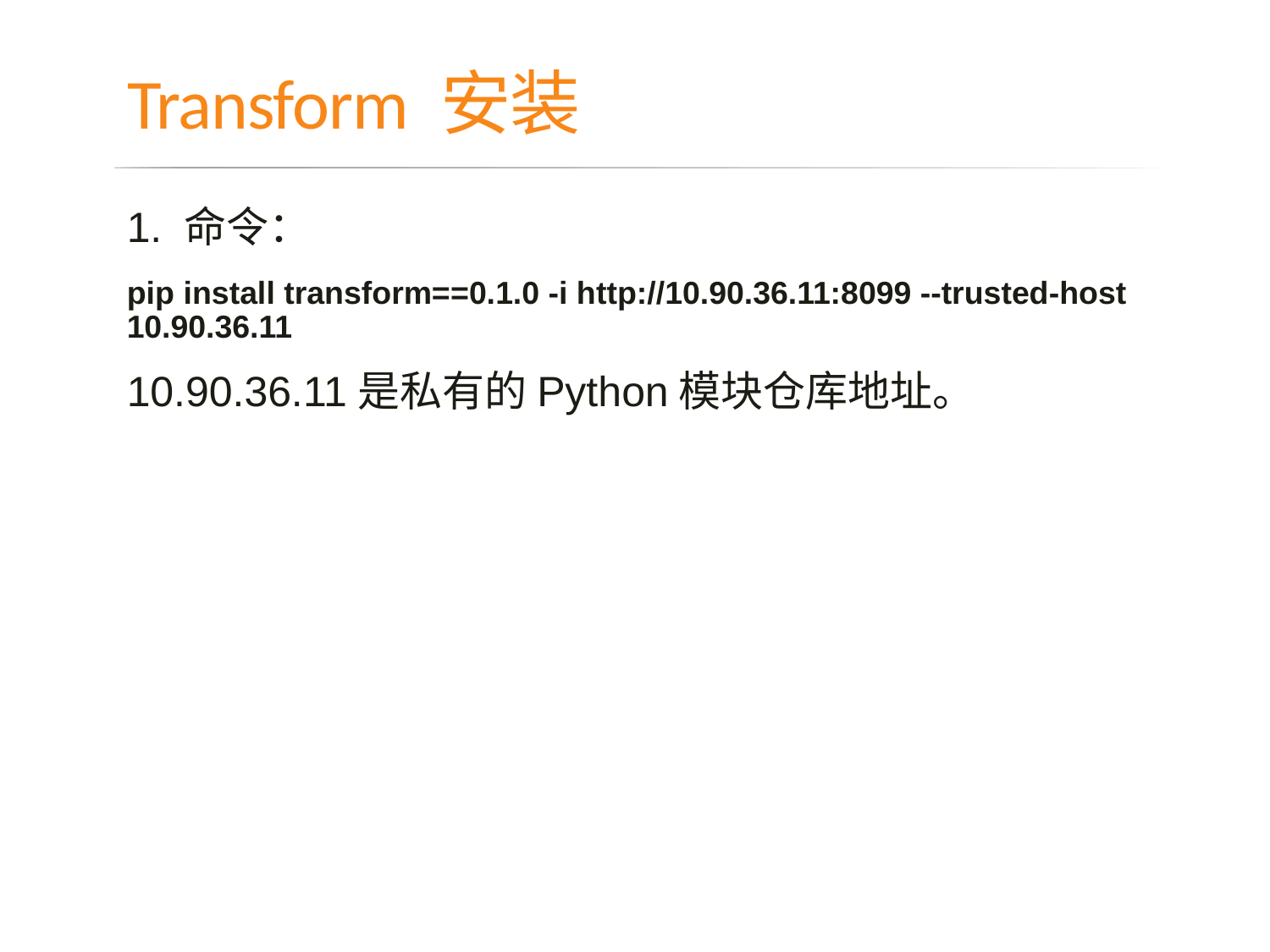

# Transform 安装
1. 命令：
pip install transform==0.1.0 -i http://10.90.36.11:8099 --trusted-host 10.90.36.11
10.90.36.11是私有的Python模块仓库地址。